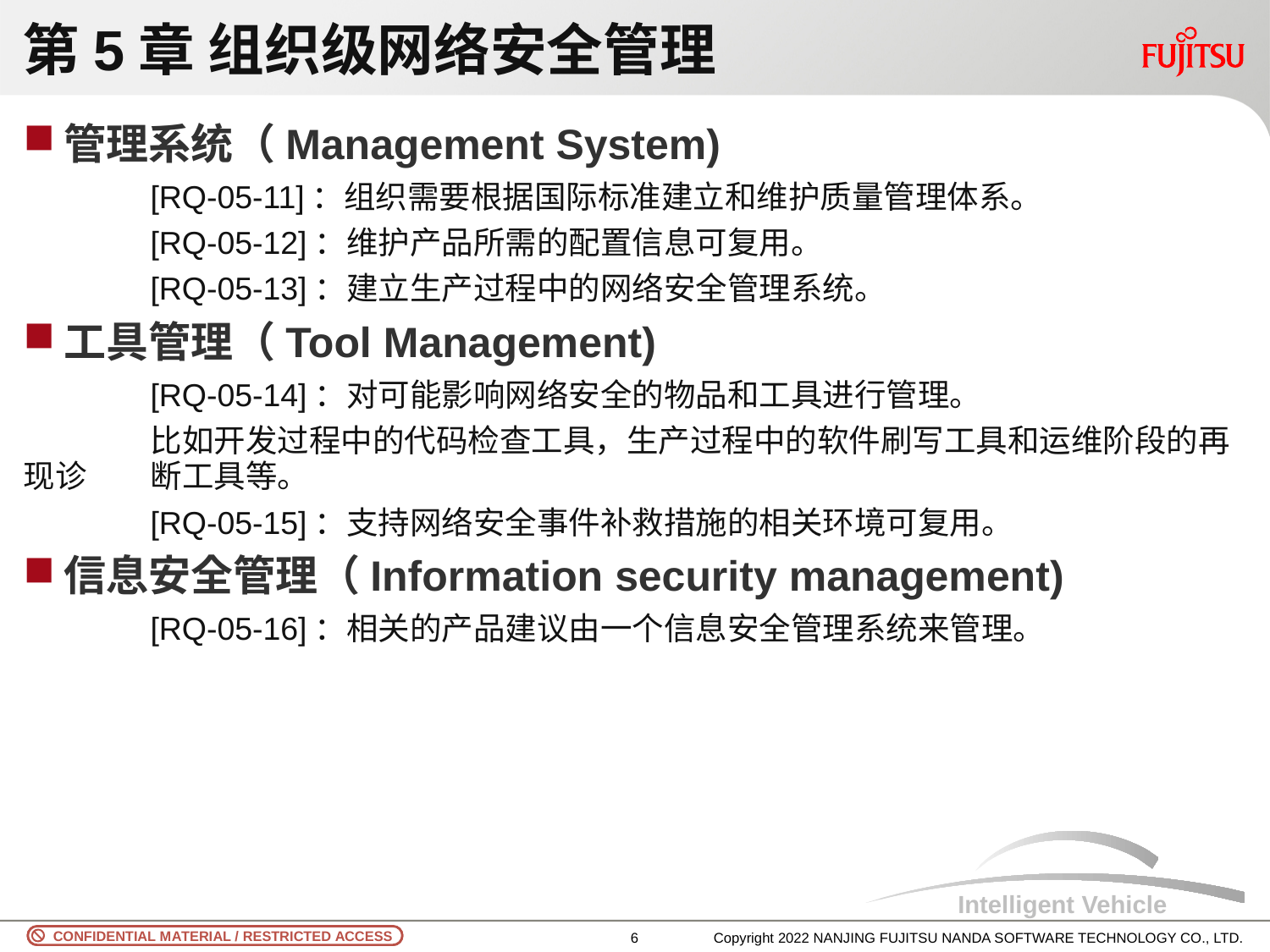

# 第5章 组织级网络安全管理
管理系统（Management System)
	[RQ-05-11]：组织需要根据国际标准建立和维护质量管理体系。
	[RQ-05-12]：维护产品所需的配置信息可复用。
	[RQ-05-13]：建立生产过程中的网络安全管理系统。
工具管理（Tool Management)
	[RQ-05-14]：对可能影响网络安全的物品和工具进行管理。
	比如开发过程中的代码检查工具，生产过程中的软件刷写工具和运维阶段的再现诊	断工具等。
	[RQ-05-15]：支持网络安全事件补救措施的相关环境可复用。
信息安全管理（Information security management)
	[RQ-05-16]：相关的产品建议由一个信息安全管理系统来管理。

6
Copyright 2022 NANJING FUJITSU NANDA SOFTWARE TECHNOLOGY CO., LTD.